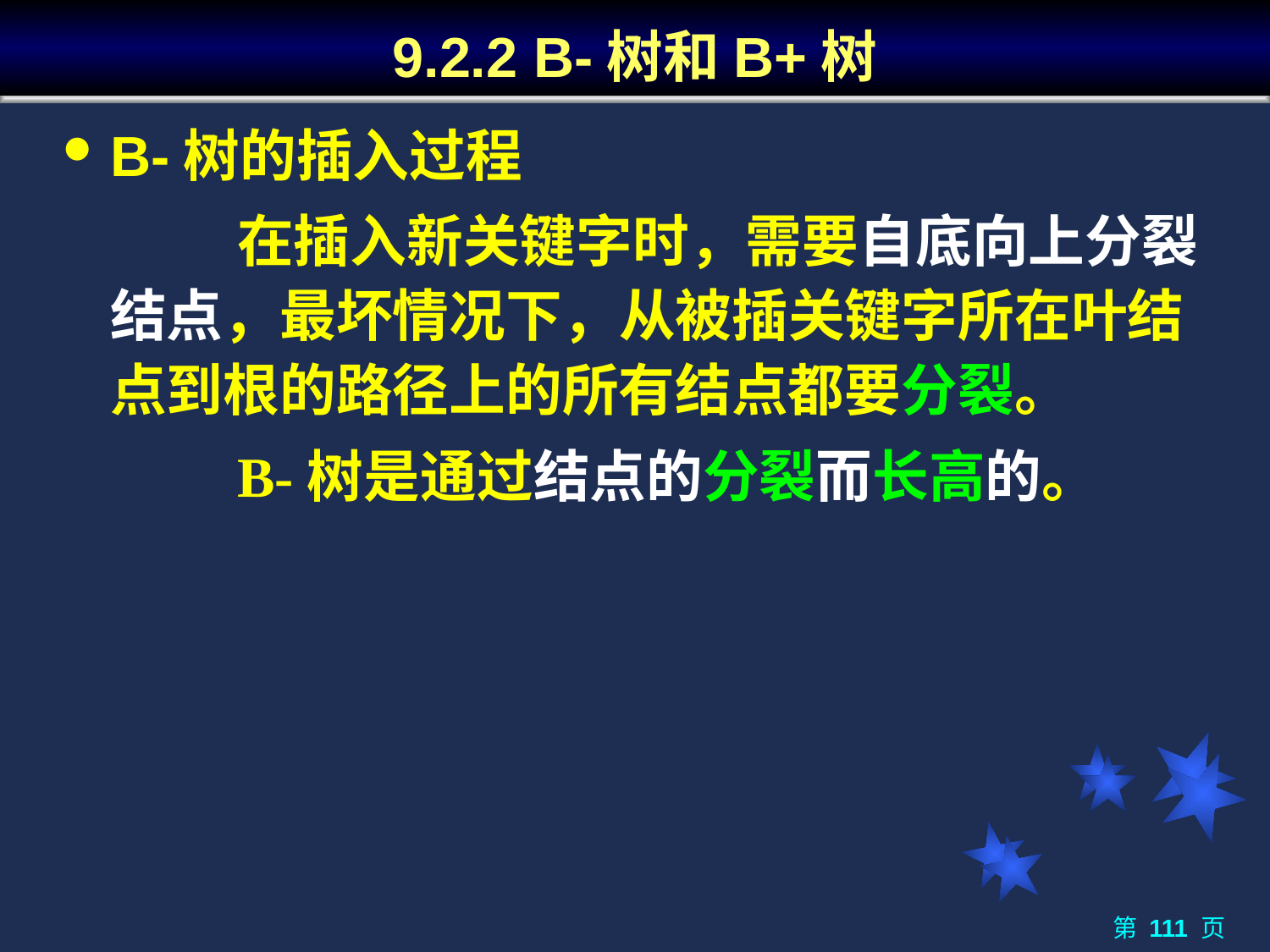

# 9.2.2 B-树和B+树
B-树的插入过程
		在插入新关键字时，需要自底向上分裂结点，最坏情况下，从被插关键字所在叶结点到根的路径上的所有结点都要分裂。
		B-树是通过结点的分裂而长高的。
第 111 页